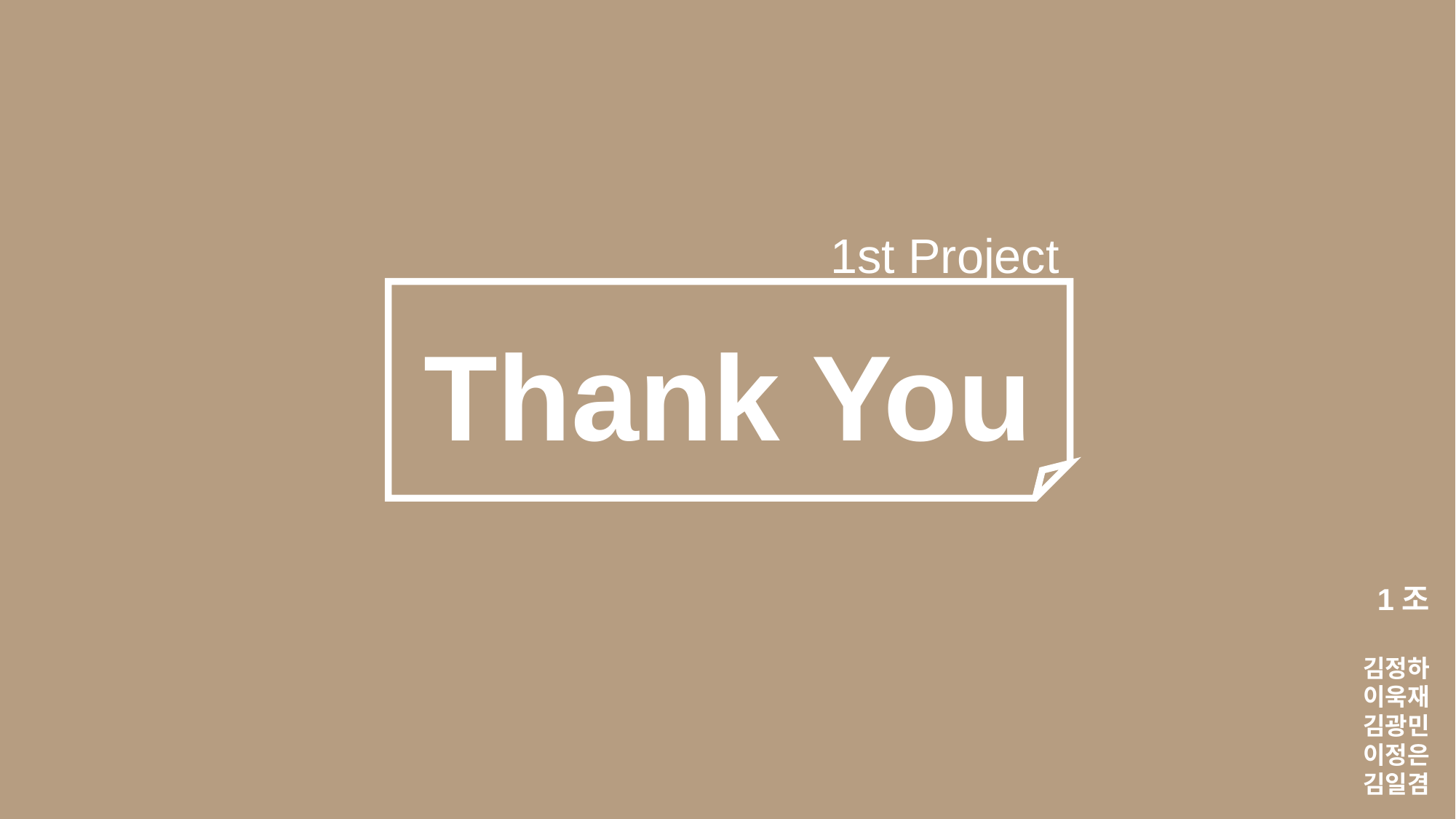

1st Project

Thank You
1조

김정하
이욱재
김광민
이정은
김일겸